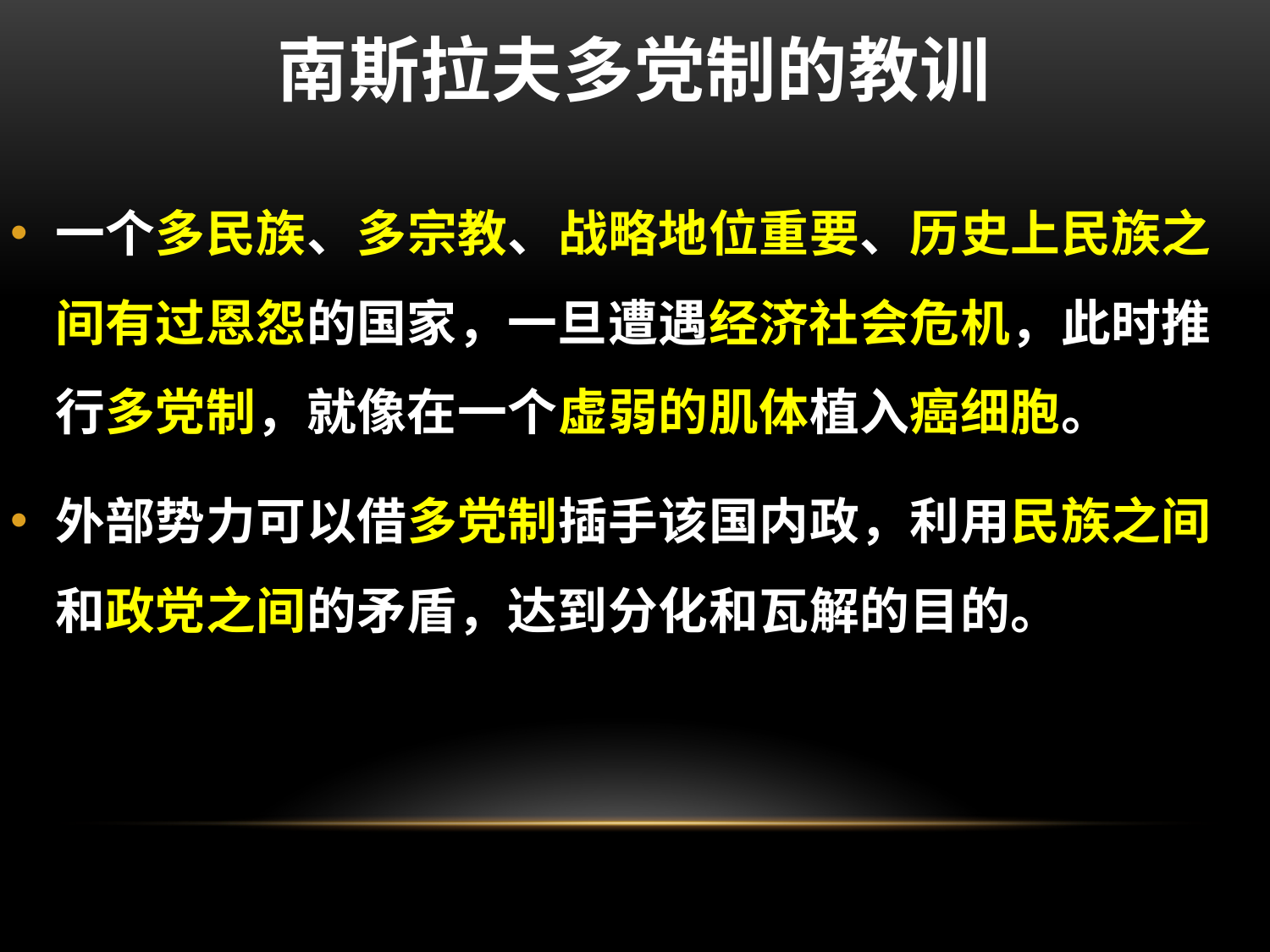

# 南斯拉夫多党制的教训
一个多民族、多宗教、战略地位重要、历史上民族之间有过恩怨的国家，一旦遭遇经济社会危机，此时推行多党制，就像在一个虚弱的肌体植入癌细胞。
外部势力可以借多党制插手该国内政，利用民族之间和政党之间的矛盾，达到分化和瓦解的目的。